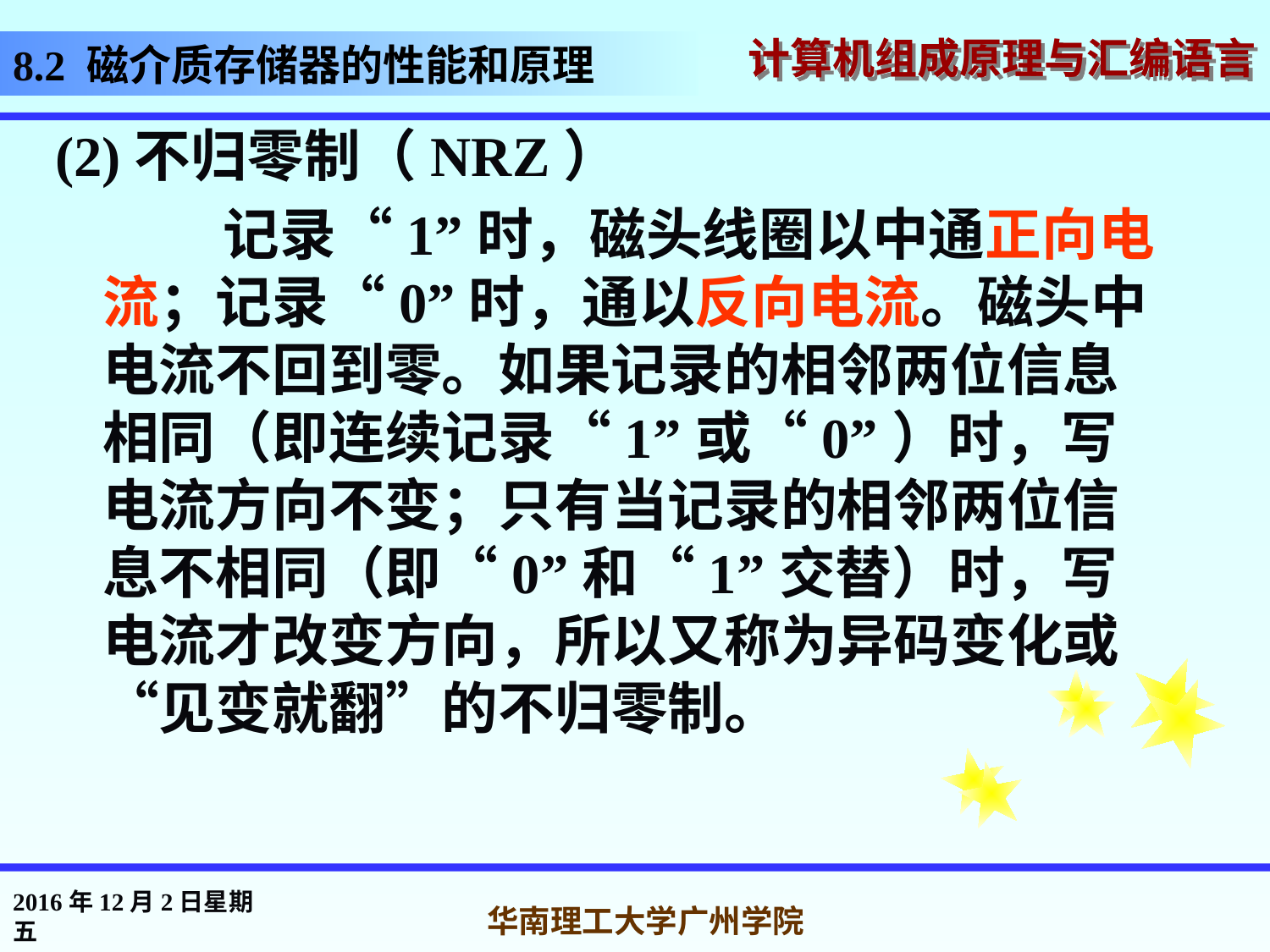

# 8.2 磁介质存储器的性能和原理
(2)不归零制（NRZ）
            记录“1”时，磁头线圈以中通正向电流；记录“0”时，通以反向电流。磁头中电流不回到零。如果记录的相邻两位信息相同（即连续记录“1”或“0”）时，写电流方向不变；只有当记录的相邻两位信息不相同（即“0”和“1”交替）时，写电流才改变方向，所以又称为异码变化或“见变就翻”的不归零制。
2016年12月2日星期五
华南理工大学广州学院